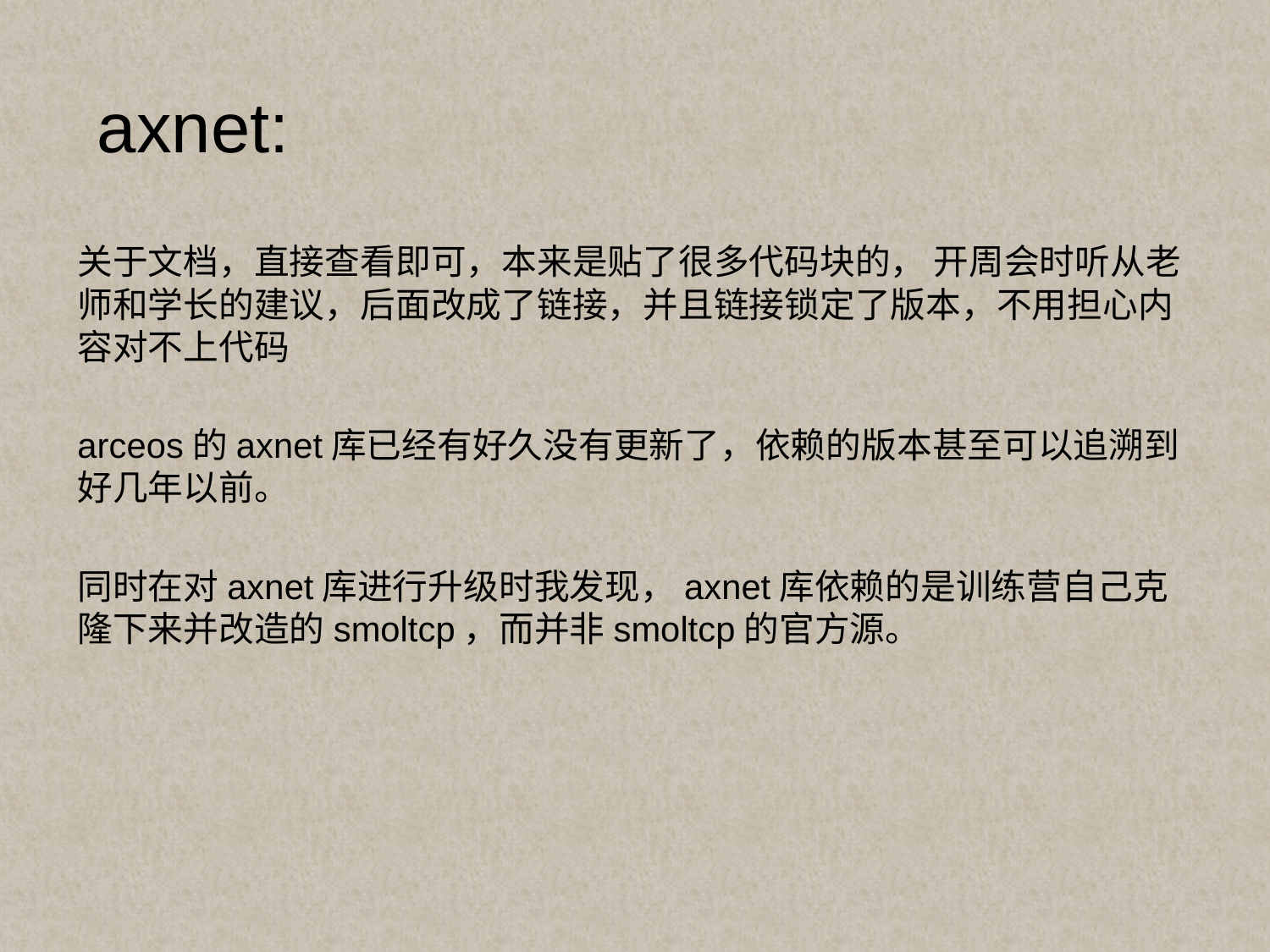

axnet:

关于文档，直接查看即可，本来是贴了很多代码块的， 开周会时听从老师和学长的建议，后面改成了链接，并且链接锁定了版本，不用担心内容对不上代码

arceos的axnet库已经有好久没有更新了，依赖的版本甚至可以追溯到好几年以前。

同时在对axnet库进行升级时我发现，axnet库依赖的是训练营自己克隆下来并改造的smoltcp，而并非smoltcp的官方源。